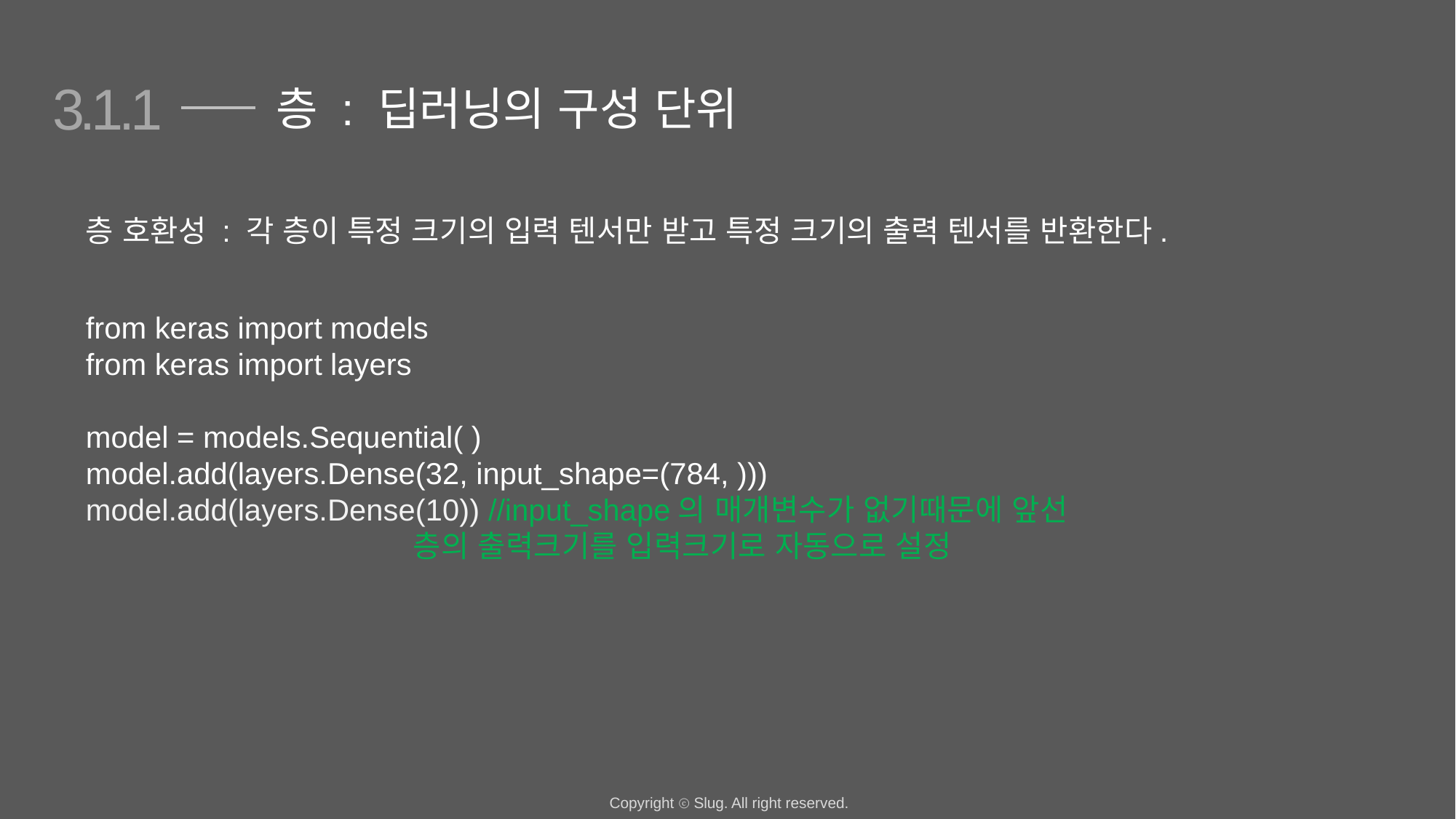

3.1.1
층 : 딥러닝의 구성 단위
층 호환성 : 각 층이 특정 크기의 입력 텐서만 받고 특정 크기의 출력 텐서를 반환한다.
from keras import models
from keras import layers

model = models.Sequential( )
model.add(layers.Dense(32, input_shape=(784, )))
model.add(layers.Dense(10)) //input_shape의 매개변수가 없기때문에 앞선 					층의 출력크기를 입력크기로 자동으로 설정
Copyright ⓒ Slug. All right reserved.